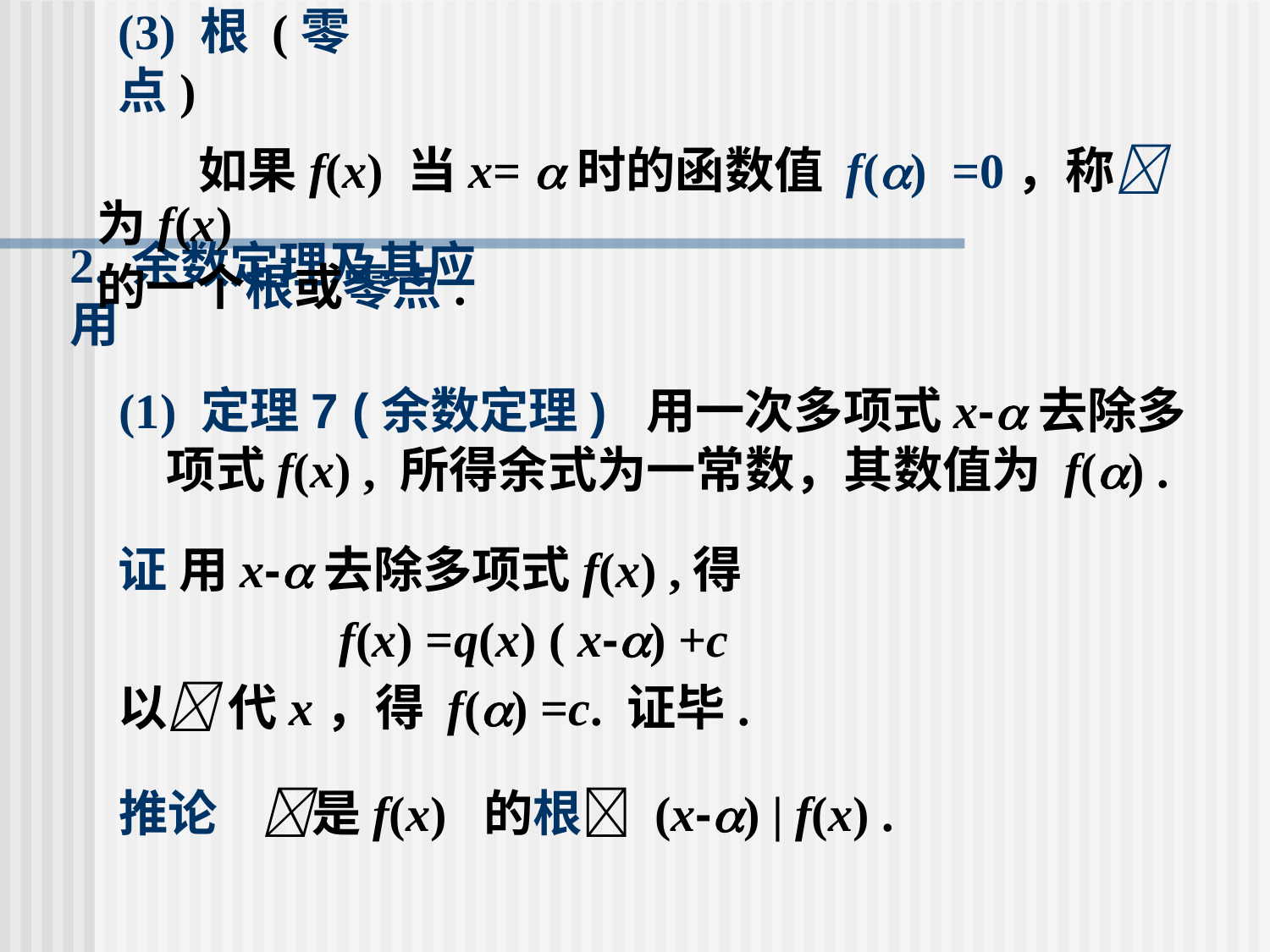

(3) 根 (零点)
        如果f(x) 当x= α时的函数值 f(α)  =0，称α为f(x)
的一个根或零点.
# 2. 余数定理及其应用
(1) 定理7 (余数定理)  用一次多项式x-α去除多项式f(x) , 所得余式为一常数，其数值为 f(α) .
证 用x-α去除多项式f(x) ,得
                  f(x) =q(x) ( x-α) +c
以α 代x，得 f(α) =c. 证毕.
推论    α是f(x)  的根⇔ (x-α) | f(x) .